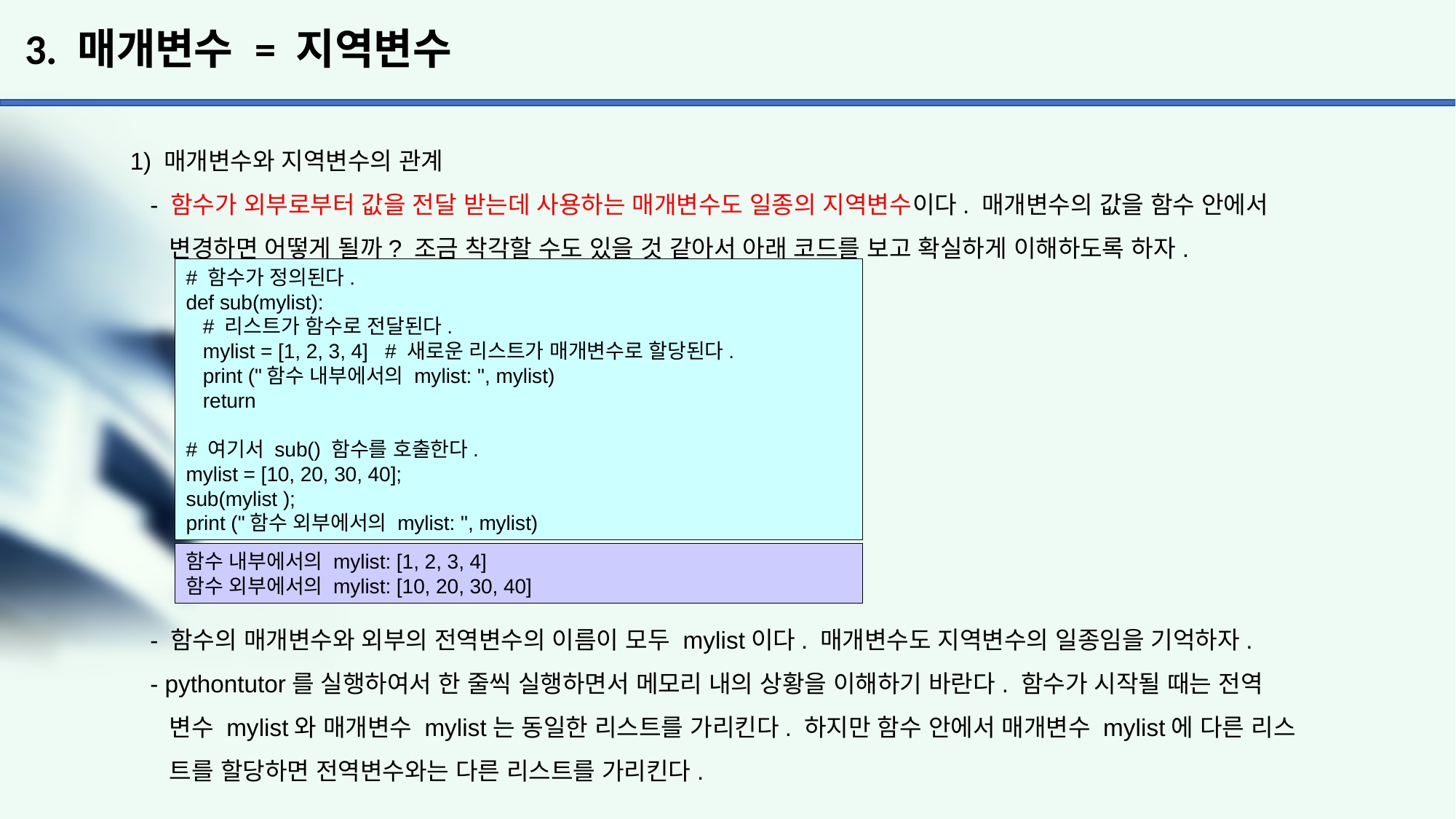

# 3. 매개변수 = 지역변수
1) 매개변수와 지역변수의 관계
   - 함수가 외부로부터 값을 전달 받는데 사용하는 매개변수도 일종의 지역변수이다. 매개변수의 값을 함수 안에서
     변경하면 어떻게 될까? 조금 착각할 수도 있을 것 같아서 아래 코드를 보고 확실하게 이해하도록 하자.

   - 함수의 매개변수와 외부의 전역변수의 이름이 모두 mylist이다. 매개변수도 지역변수의 일종임을 기억하자.
   - pythontutor를 실행하여서 한 줄씩 실행하면서 메모리 내의 상황을 이해하기 바란다. 함수가 시작될 때는 전역
     변수 mylist와 매개변수 mylist는 동일한 리스트를 가리킨다. 하지만 함수 안에서 매개변수 mylist에 다른 리스
     트를 할당하면 전역변수와는 다른 리스트를 가리킨다.
# 함수가 정의된다.
def sub(mylist):
   # 리스트가 함수로 전달된다.
   mylist = [1, 2, 3, 4]   # 새로운 리스트가 매개변수로 할당된다.
   print ("함수 내부에서의 mylist: ", mylist)
   return

# 여기서 sub() 함수를 호출한다.
mylist = [10, 20, 30, 40];
sub(mylist );
print ("함수 외부에서의 mylist: ", mylist)
함수 내부에서의 mylist: [1, 2, 3, 4]
함수 외부에서의 mylist: [10, 20, 30, 40]